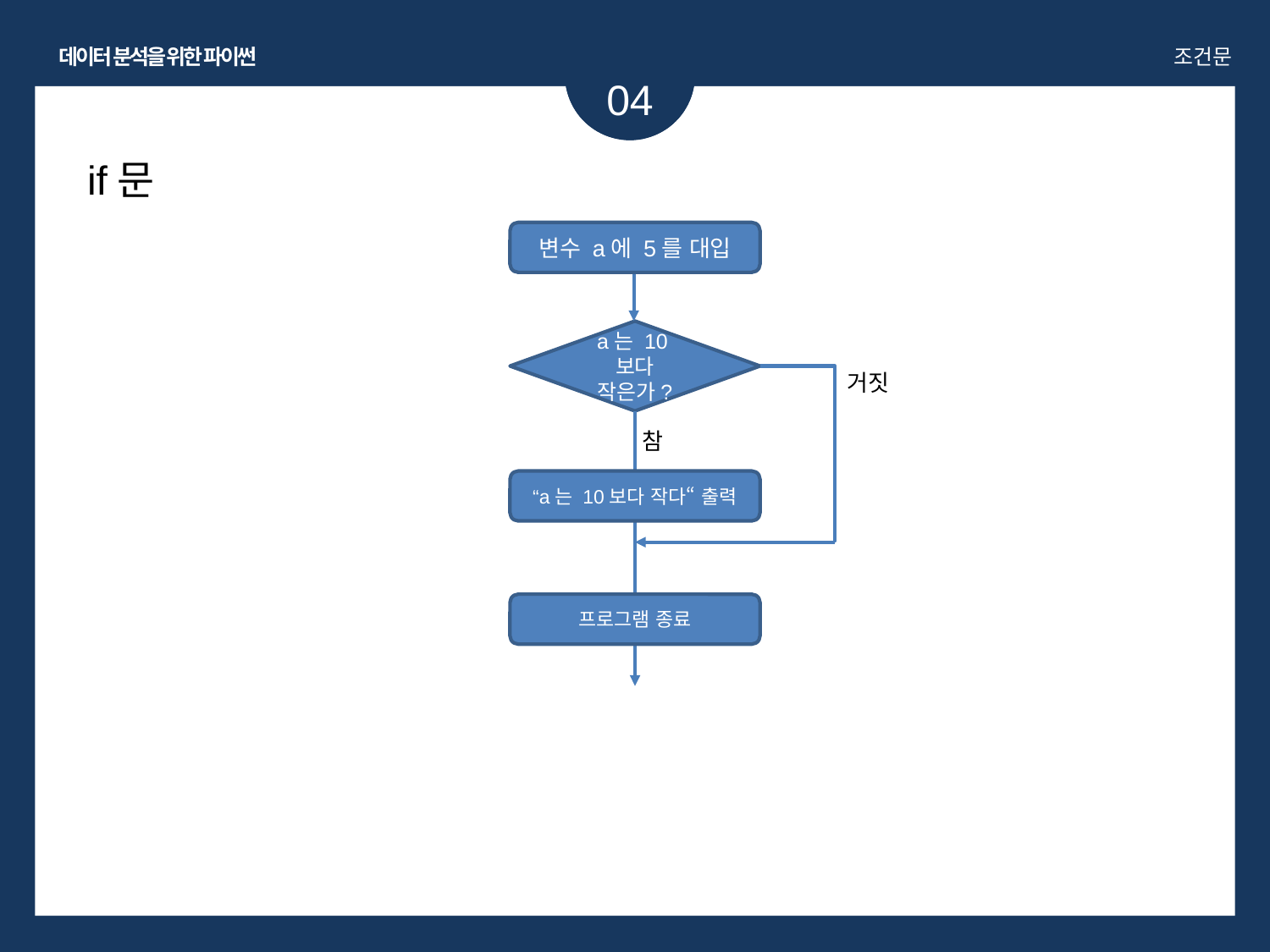

데이터 분석을 위한 파이썬
조건문
04
if문
변수 a에 5를 대입
a는 10보다 작은가?
거짓
참
“a는 10보다 작다“ 출력
프로그램 종료